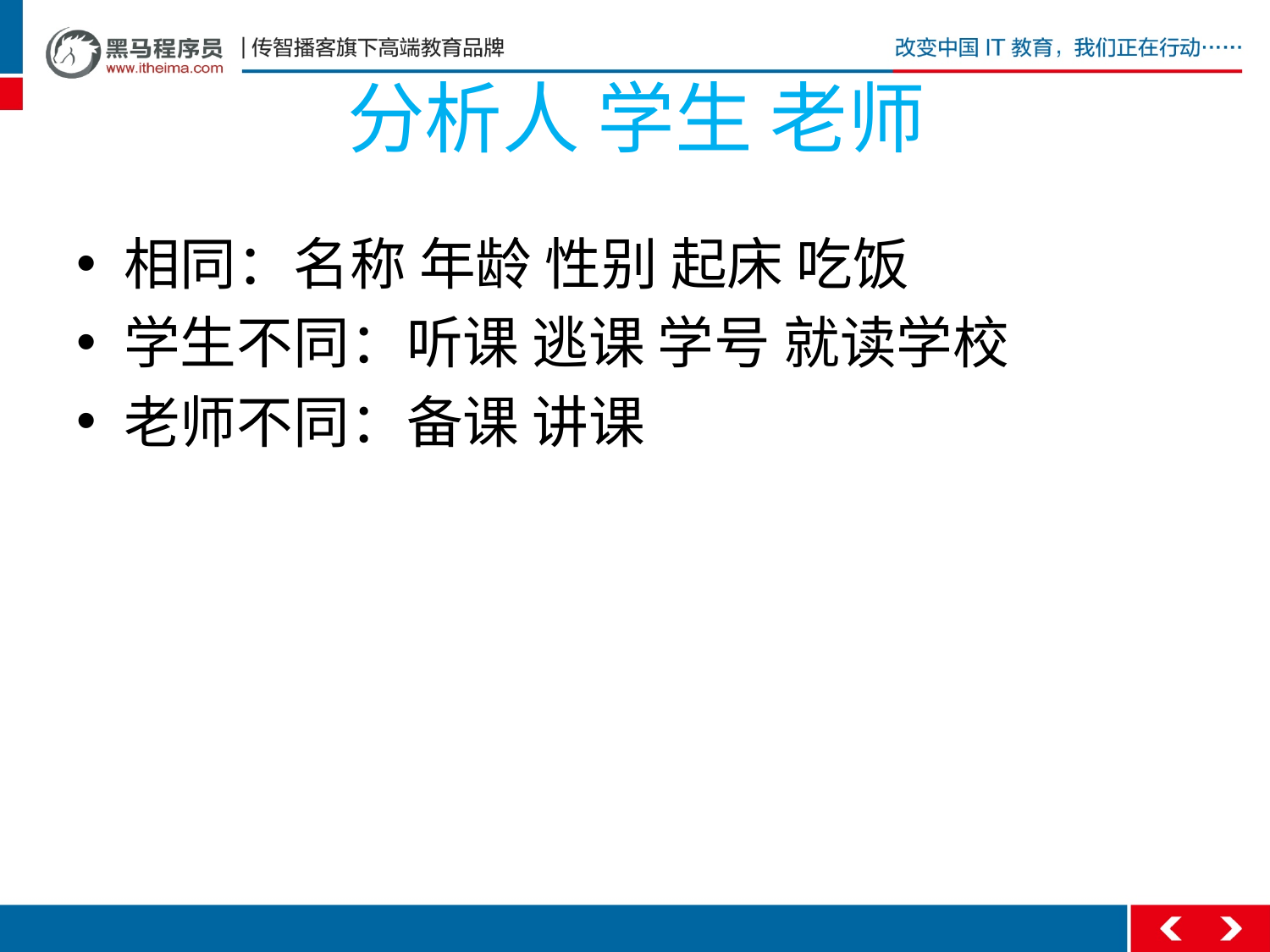

# 分析人 学生 老师
相同：名称 年龄 性别 起床 吃饭
学生不同：听课 逃课 学号 就读学校
老师不同：备课 讲课